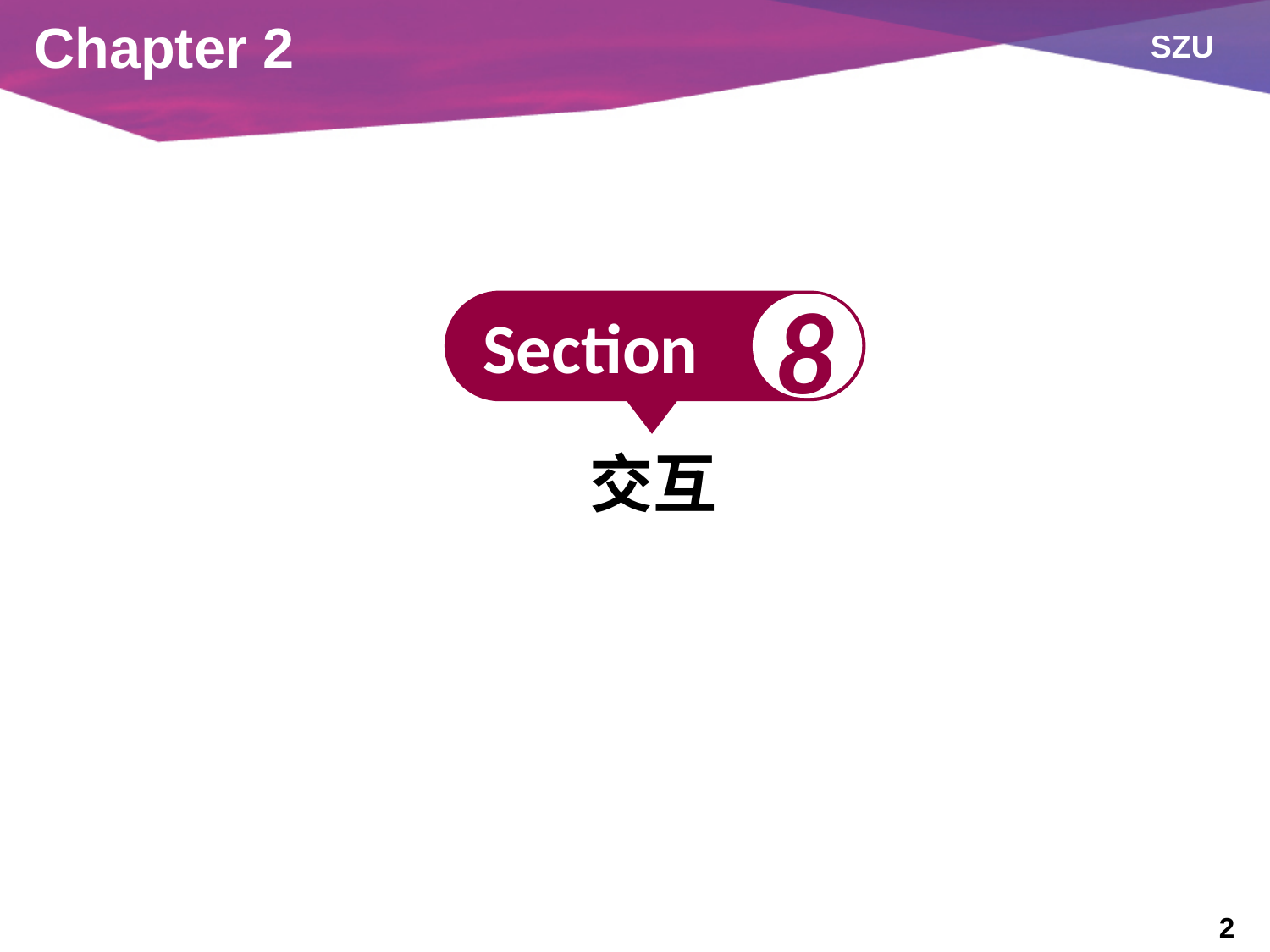

# Chapter 2
8

Section

交互
2